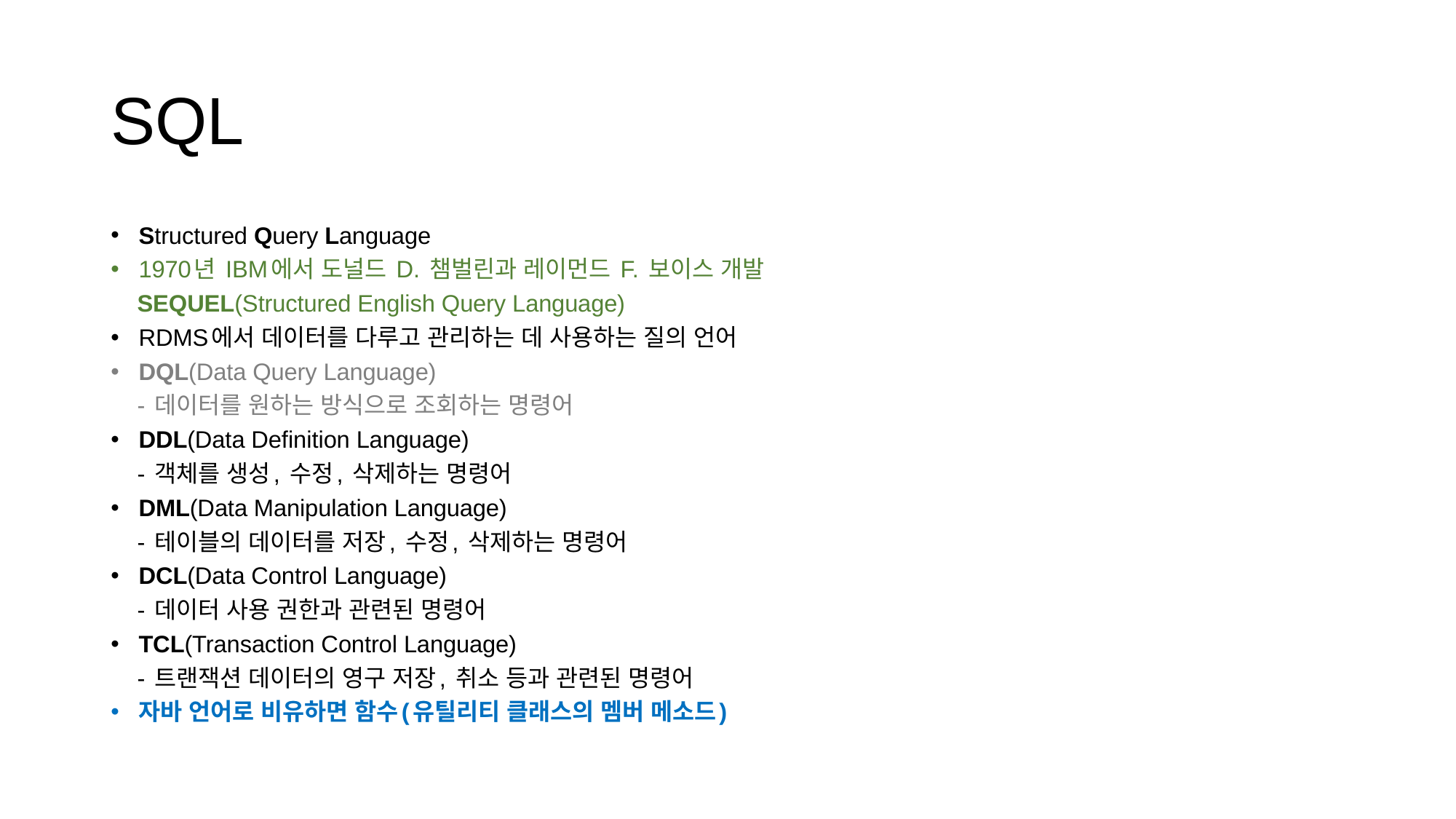

# SQL
Structured Query Language
1970년 IBM에서 도널드 D. 챔벌린과 레이먼드 F. 보이스 개발
    SEQUEL(Structured English Query Language)
RDMS에서 데이터를 다루고 관리하는 데 사용하는 질의 언어
DQL(Data Query Language)
    - 데이터를 원하는 방식으로 조회하는 명령어
DDL(Data Definition Language)
    - 객체를 생성, 수정, 삭제하는 명령어
DML(Data Manipulation Language)
    - 테이블의 데이터를 저장, 수정, 삭제하는 명령어
DCL(Data Control Language)
    - 데이터 사용 권한과 관련된 명령어
TCL(Transaction Control Language)
    - 트랜잭션 데이터의 영구 저장, 취소 등과 관련된 명령어
자바 언어로 비유하면 함수(유틸리티 클래스의 멤버 메소드)